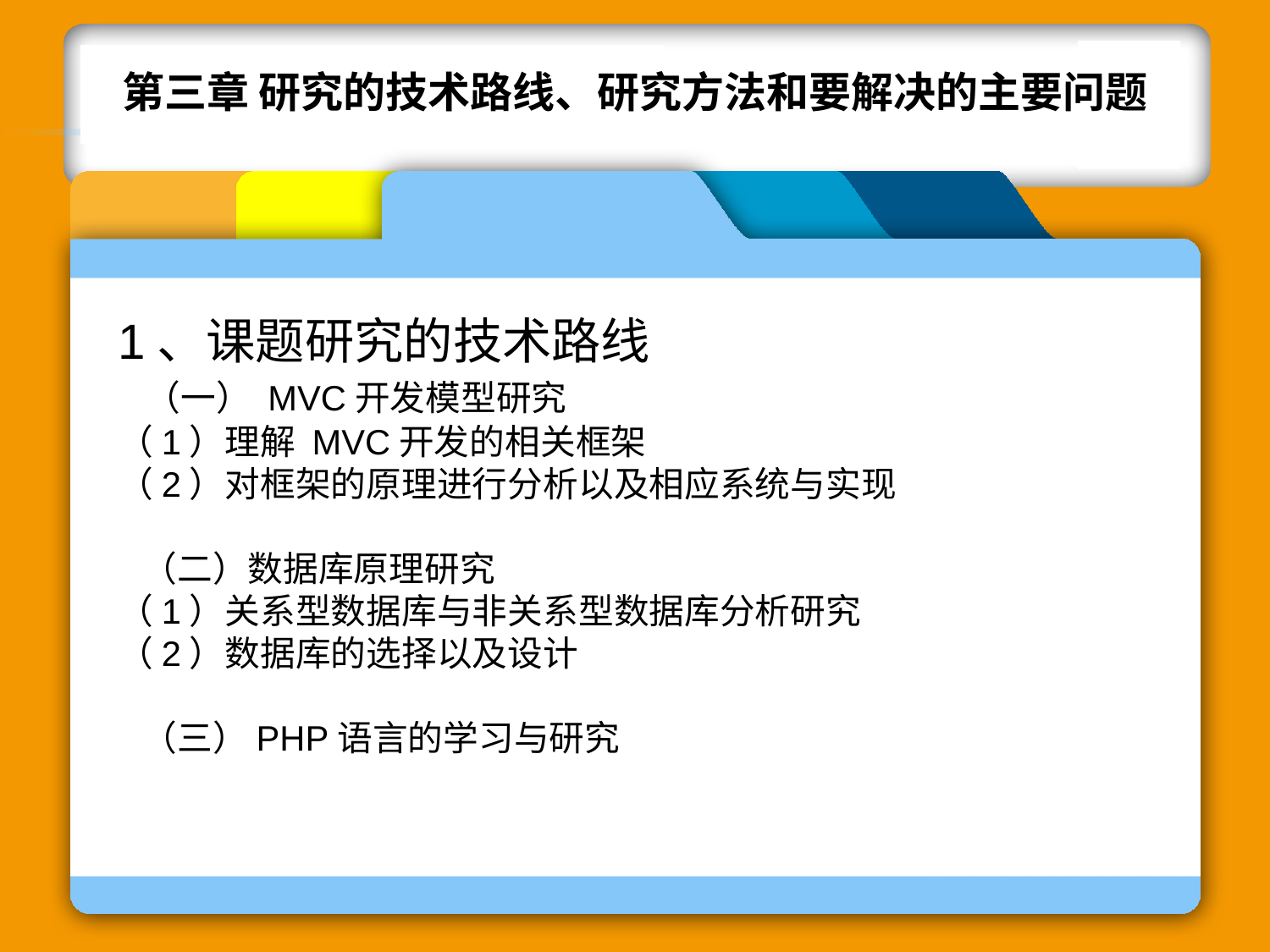

第三章 研究的技术路线、研究方法和要解决的主要问题

1、课题研究的技术路线
  （一） MVC开发模型研究
（1）理解 MVC开发的相关框架
（2）对框架的原理进行分析以及相应系统与实现

  （二）数据库原理研究
（1）关系型数据库与非关系型数据库分析研究
（2）数据库的选择以及设计

  （三）PHP语言的学习与研究